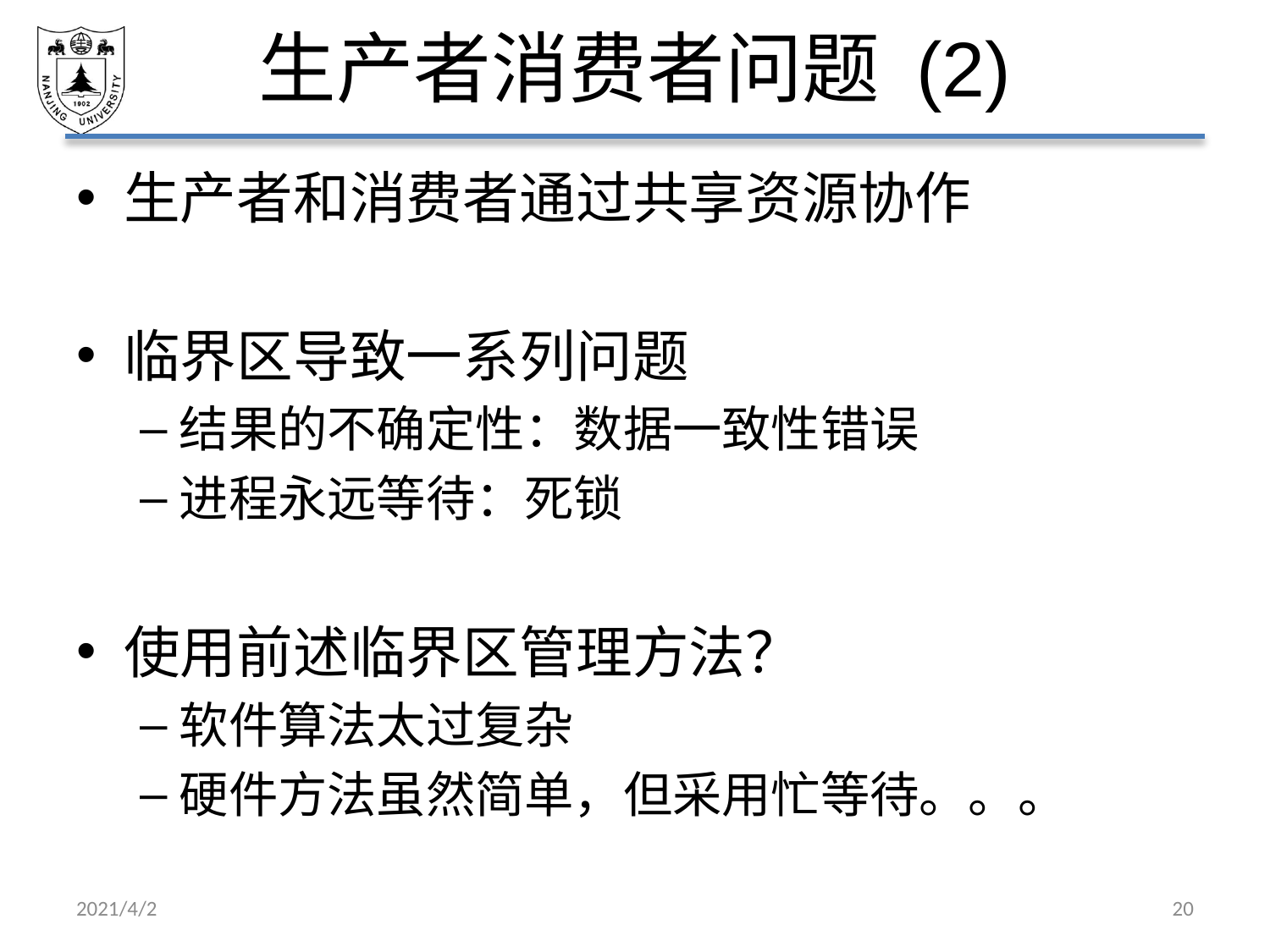

# 生产者消费者问题 (2)
生产者和消费者通过共享资源协作

临界区导致一系列问题
结果的不确定性：数据一致性错误
进程永远等待：死锁

使用前述临界区管理方法？
软件算法太过复杂
硬件方法虽然简单，但采用忙等待。。。
2021/4/2
20